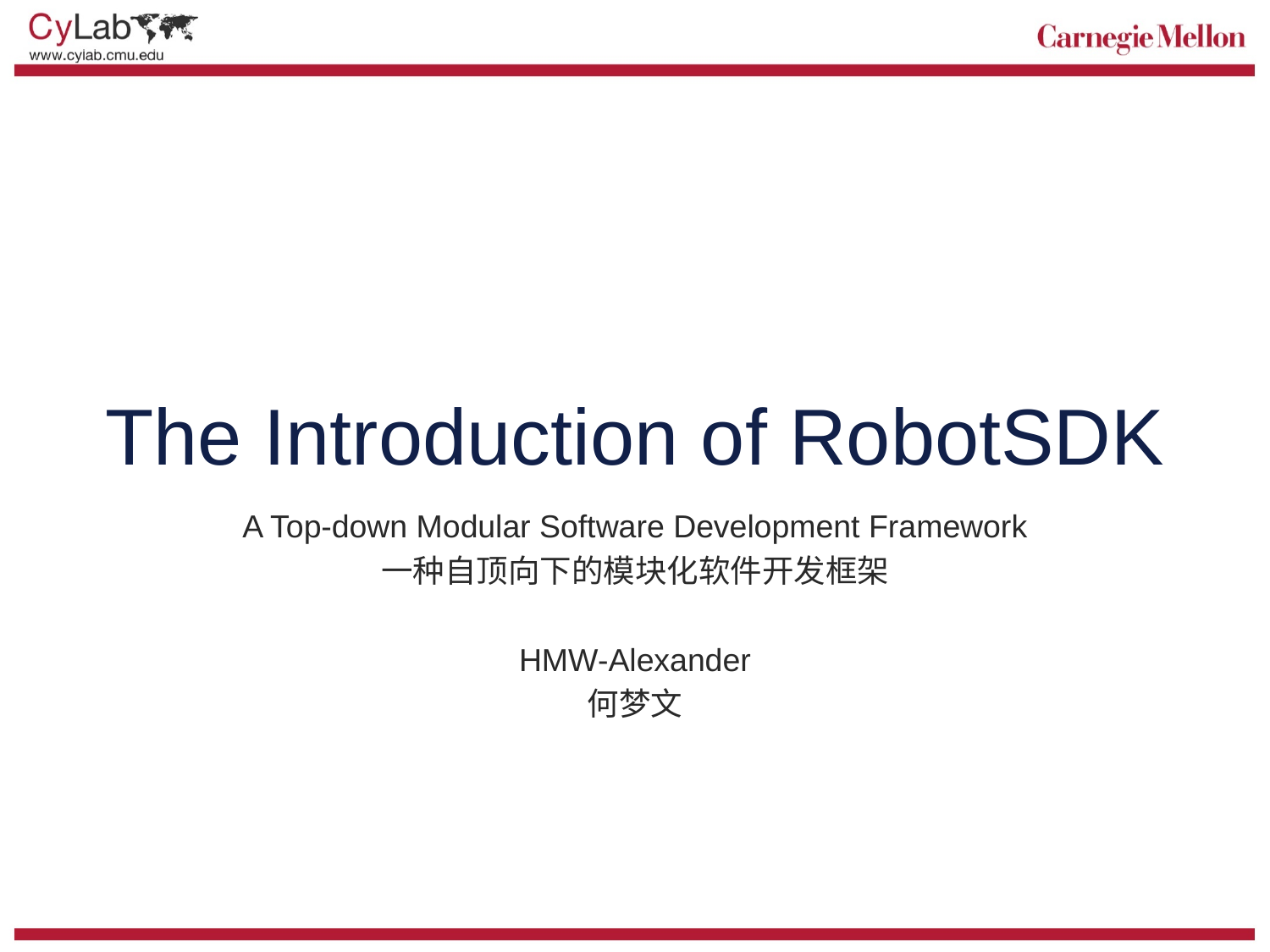

# The Introduction of RobotSDK
A Top-down Modular Software Development Framework
一种自顶向下的模块化软件开发框架

HMW-Alexander
何梦文